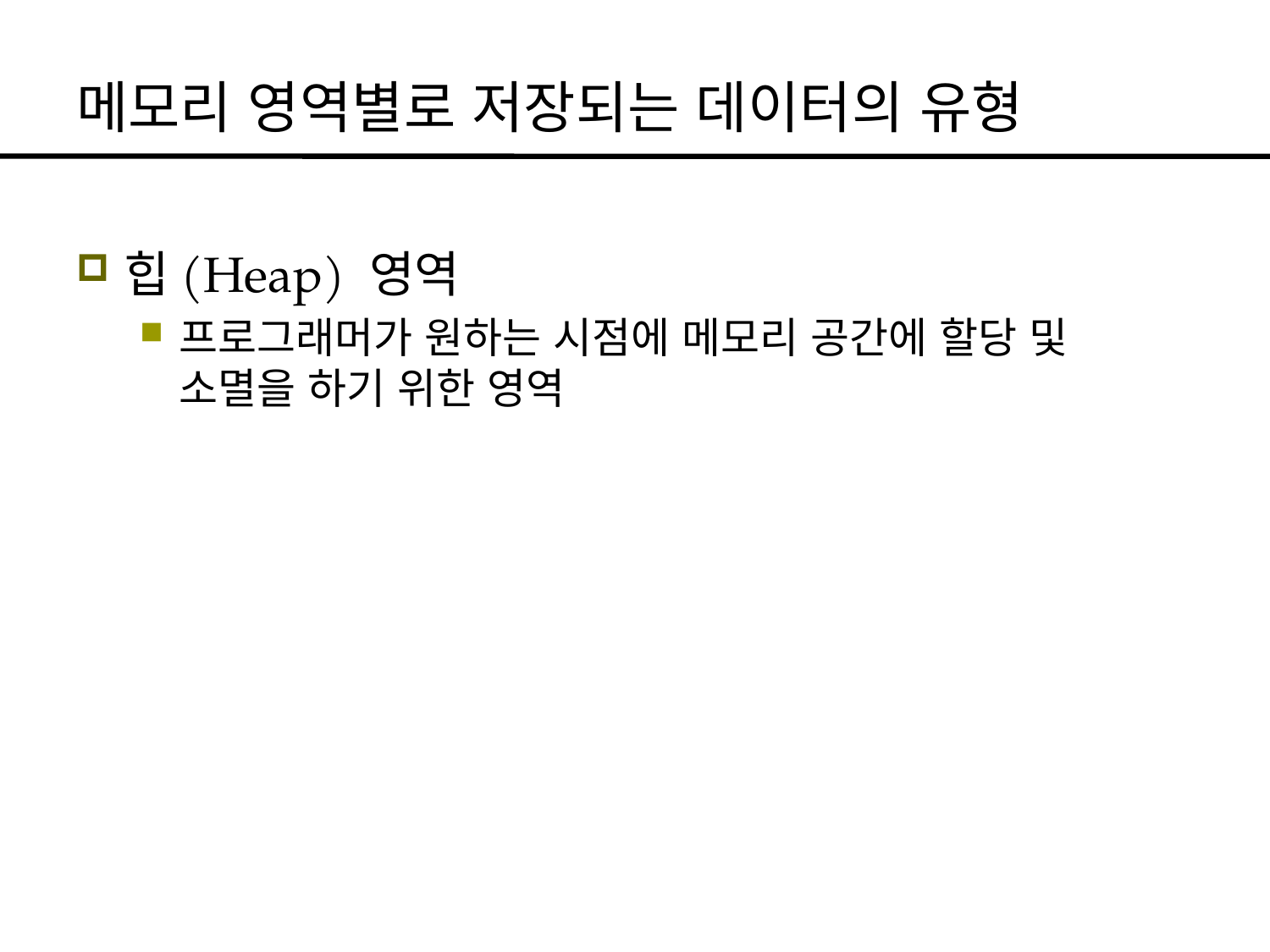

# 메모리 영역별로 저장되는 데이터의 유형

힙(Heap) 영역
프로그래머가 원하는 시점에 메모리 공간에 할당 및 소멸을 하기 위한 영역